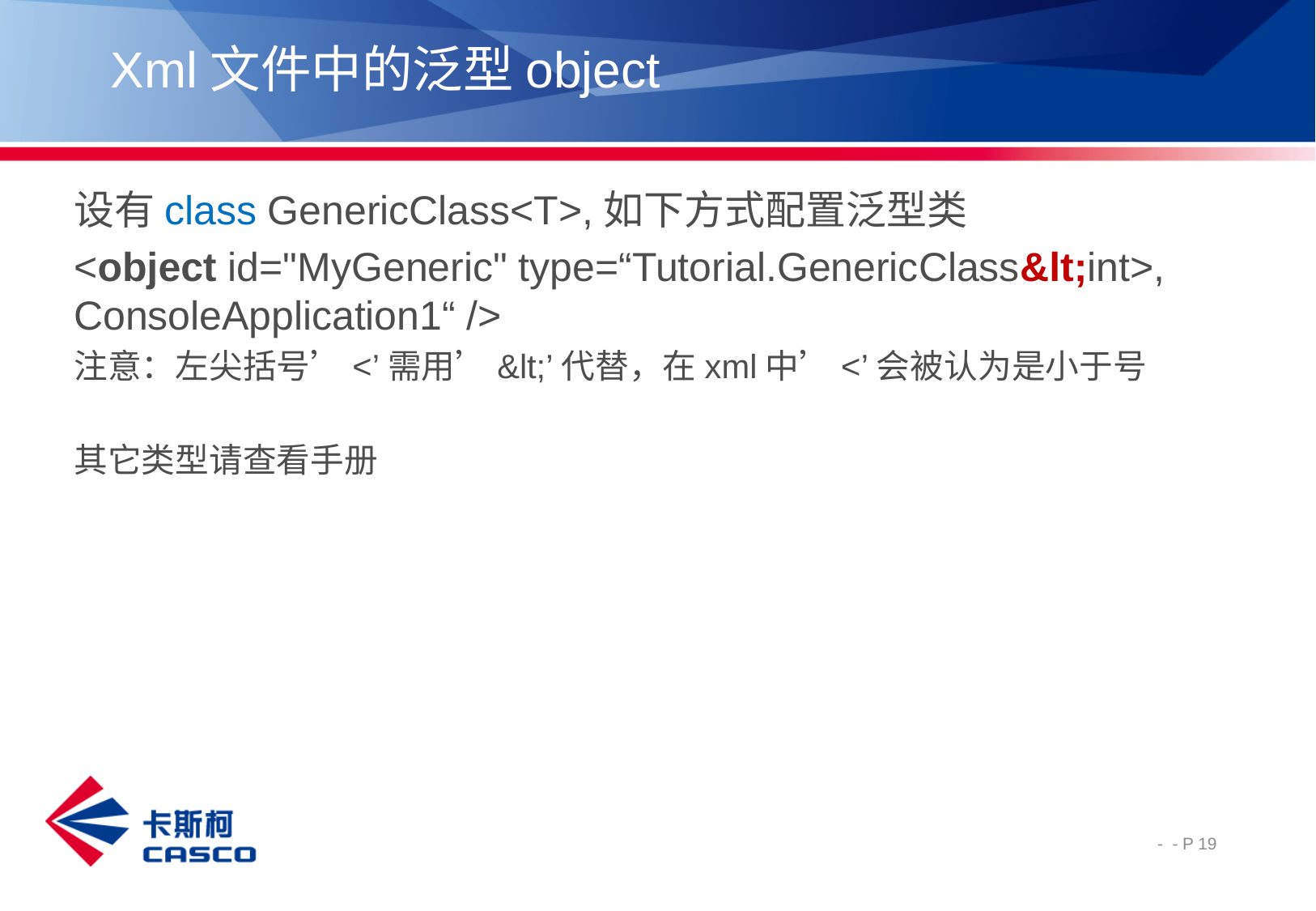

# Xml文件中的泛型object
设有class GenericClass<T>,如下方式配置泛型类
<object id="MyGeneric" type=“Tutorial.GenericClass&lt;int>, ConsoleApplication1“ />
注意：左尖括号’<’需用’&lt;’代替，在xml中’<’会被认为是小于号

其它类型请查看手册

 -  - P 19